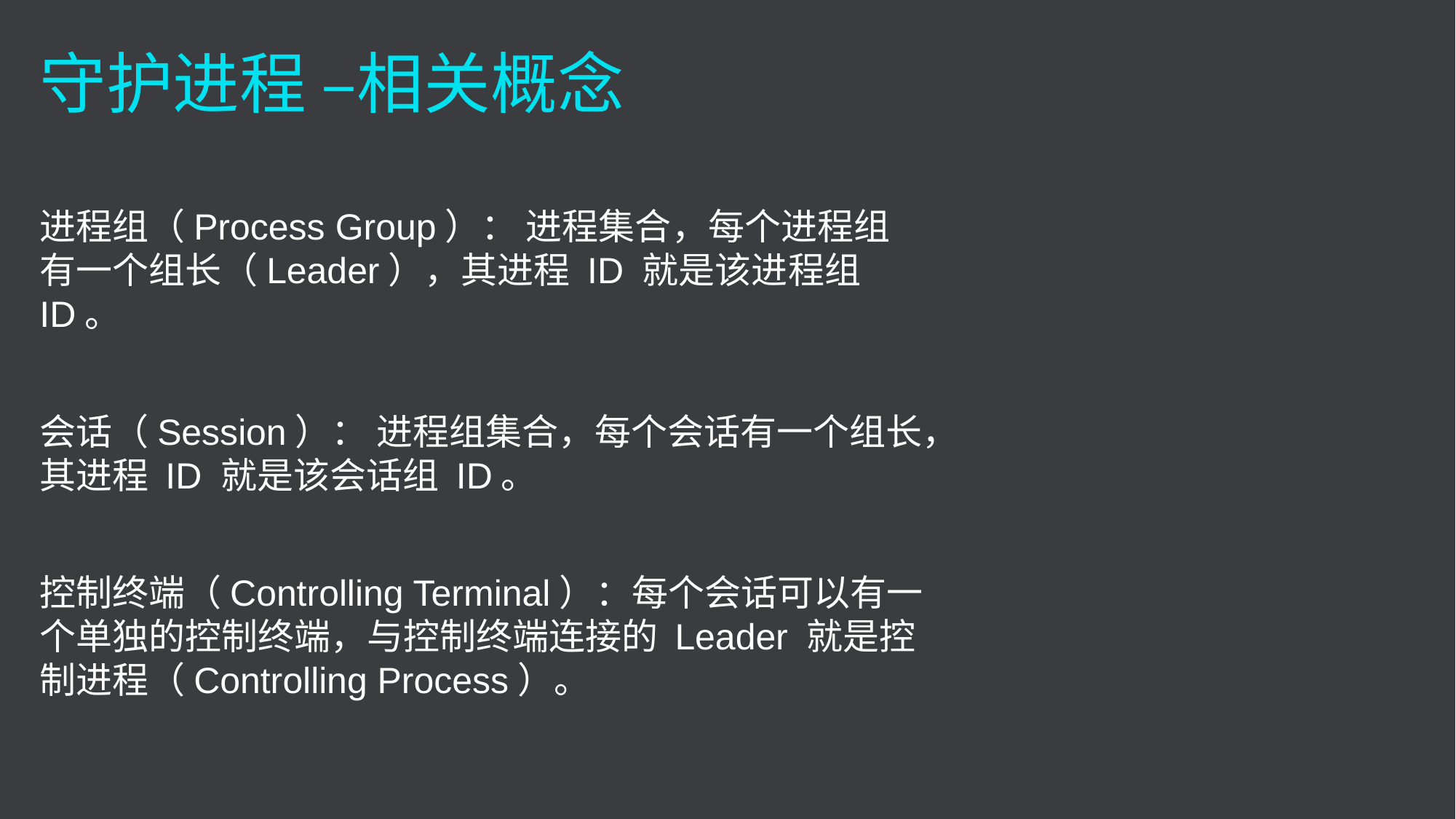

守护进程 –相关概念

进程组（Process Group）： 进程集合，每个进程组有一个组长（Leader），其进程 ID 就是该进程组 ID。

会话（Session）： 进程组集合，每个会话有一个组长，其进程 ID 就是该会话组 ID。

控制终端（Controlling Terminal）：每个会话可以有一个单独的控制终端，与控制终端连接的 Leader 就是控制进程（Controlling Process）。